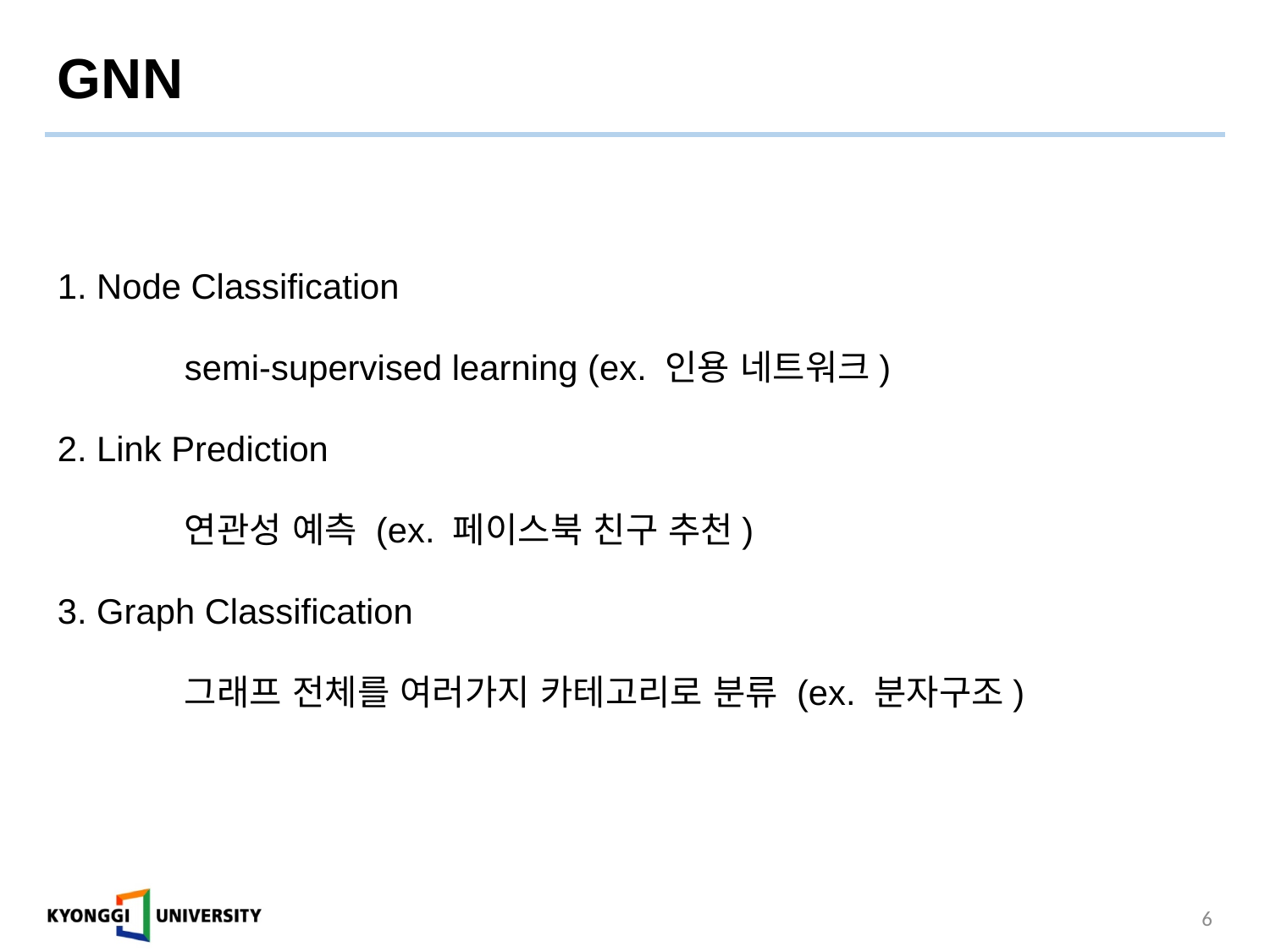

# GNN

1. Node Classification
	semi-supervised learning (ex. 인용 네트워크)
2. Link Prediction
	연관성 예측 (ex. 페이스북 친구 추천)
3. Graph Classification
	그래프 전체를 여러가지 카테고리로 분류 (ex. 분자구조)

6